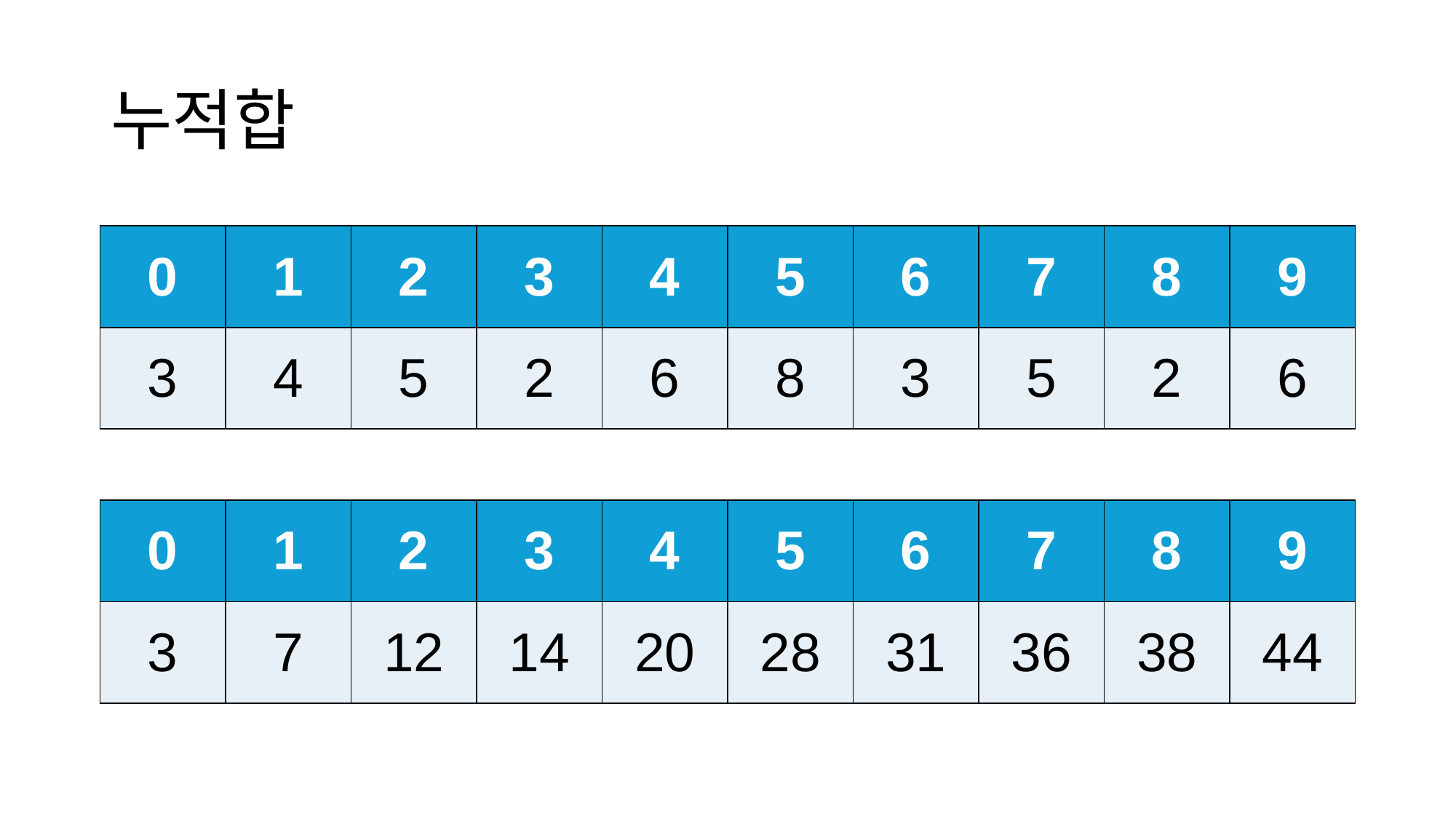

# 누적합
| 0 | 1 | 2 | 3 | 4 | 5 | 6 | 7 | 8 | 9 |
| --- | --- | --- | --- | --- | --- | --- | --- | --- | --- |
| 3 | 4 | 5 | 2 | 6 | 8 | 3 | 5 | 2 | 6 |
| 0 | 1 | 2 | 3 | 4 | 5 | 6 | 7 | 8 | 9 |
| --- | --- | --- | --- | --- | --- | --- | --- | --- | --- |
| 3 | 7 | 12 | 14 | 20 | 28 | 31 | 36 | 38 | 44 |